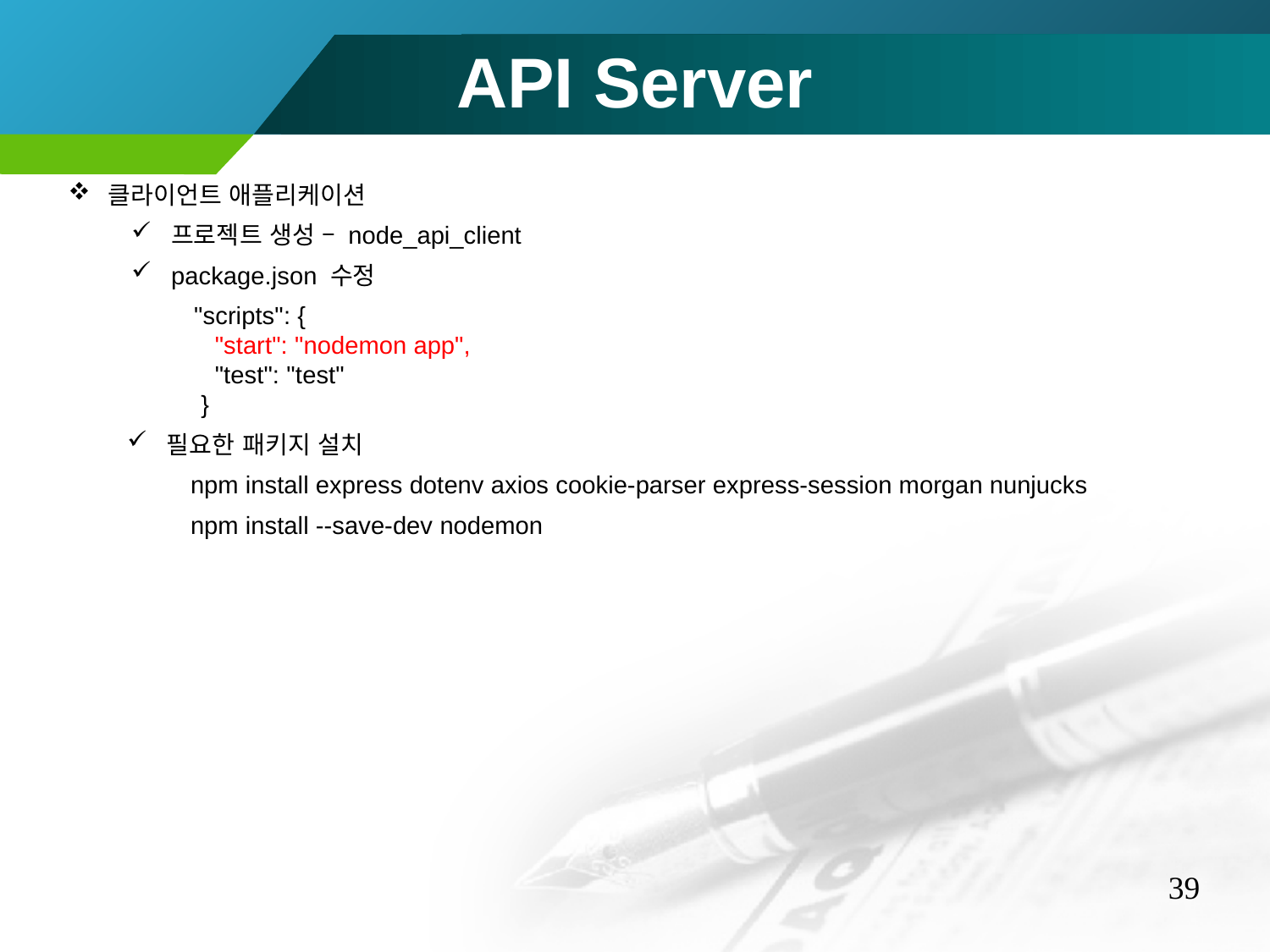

API Server
클라이언트 애플리케이션
프로젝트 생성 – node_api_client
package.json 수정
 "scripts": {
    "start": "nodemon app",
    "test": "test"
  }
필요한 패키지 설치
npm install express dotenv axios cookie-parser express-session morgan nunjucks
npm install --save-dev nodemon
39